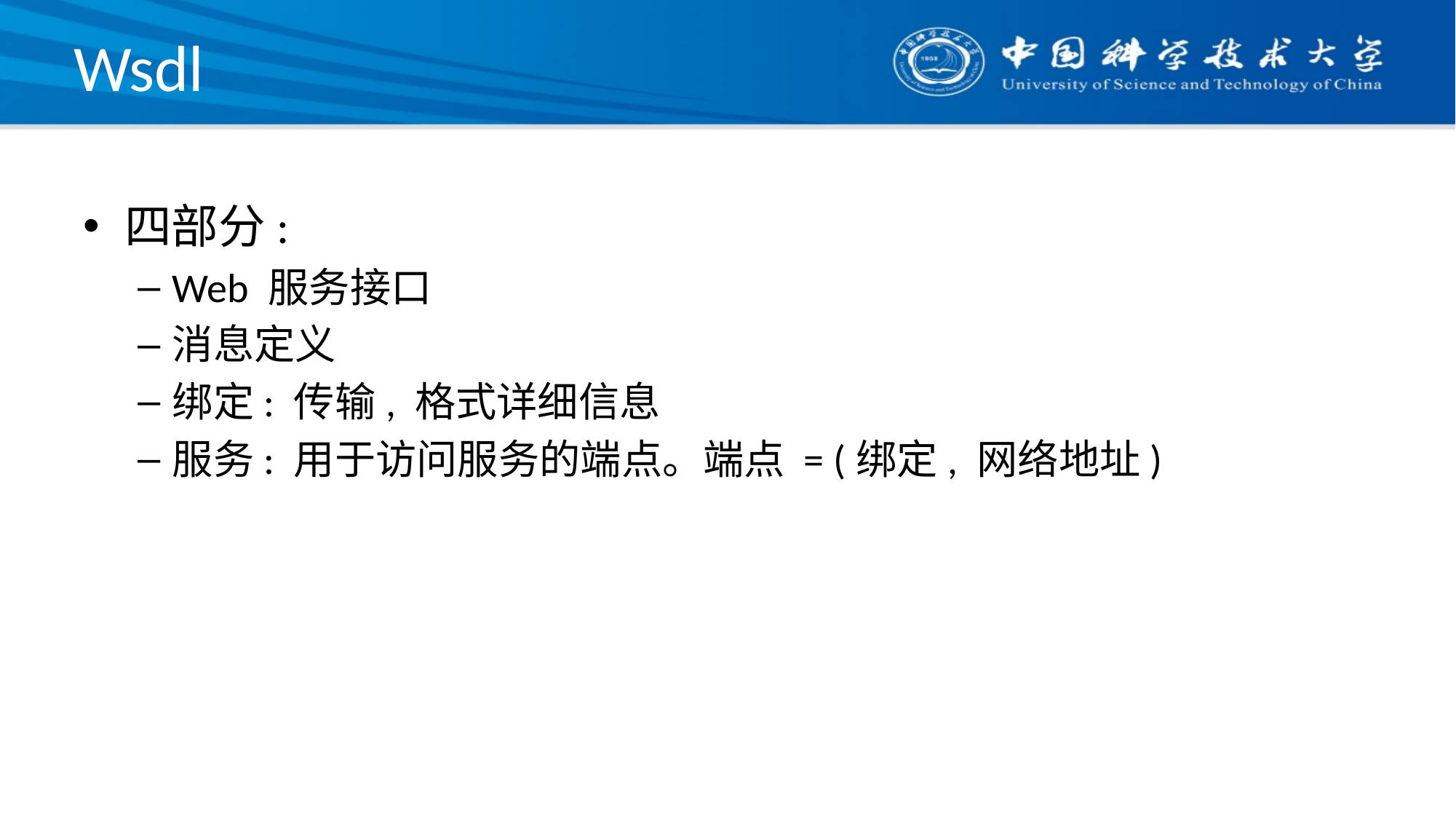

# Wsdl
四部分:
Web 服务接口
消息定义
绑定: 传输, 格式详细信息
服务: 用于访问服务的端点。端点 = (绑定, 网络地址)